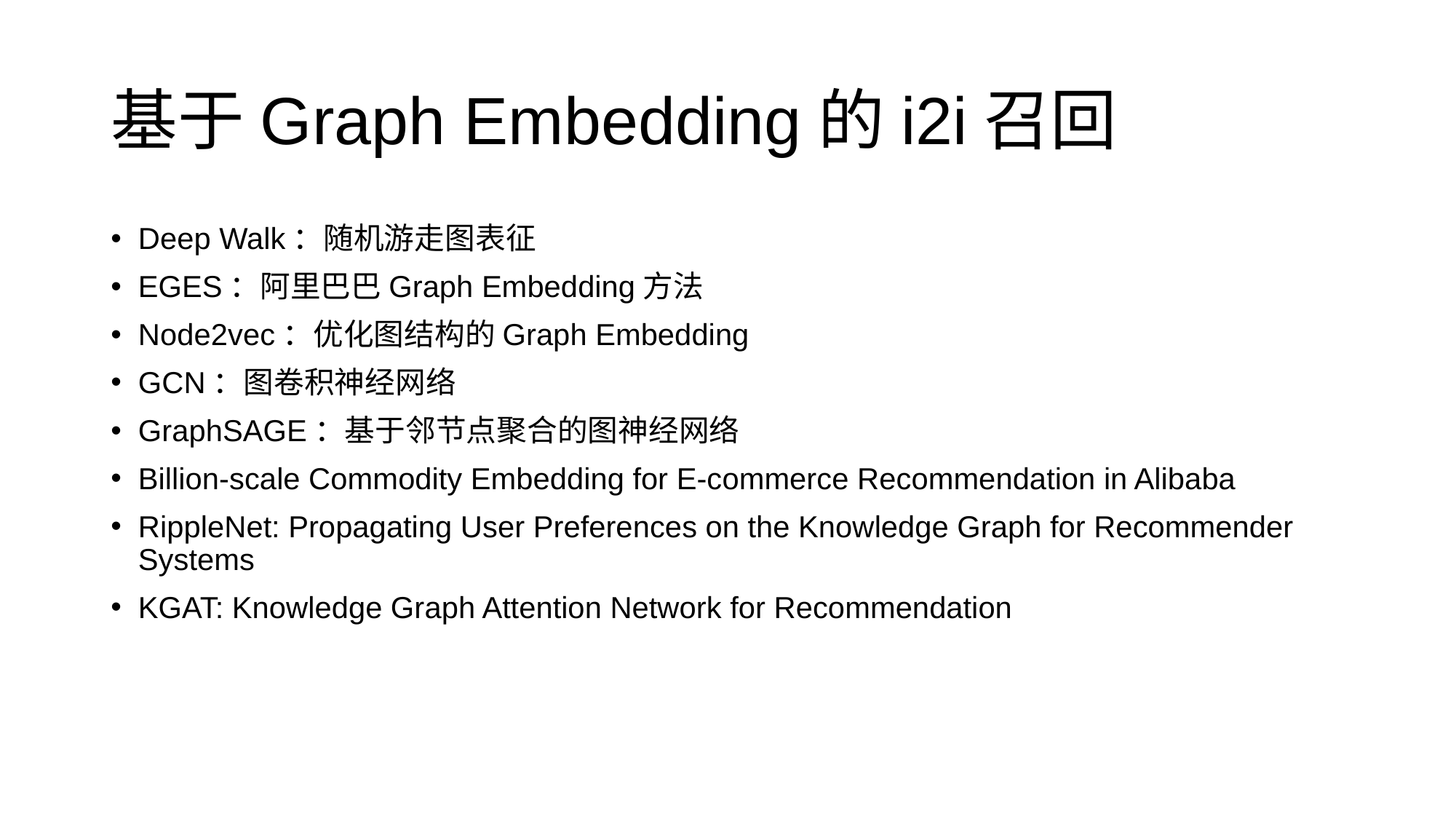

# 基于Graph Embedding的i2i召回
Deep Walk：随机游走图表征
EGES：阿里巴巴Graph Embedding方法
Node2vec：优化图结构的Graph Embedding
GCN：图卷积神经网络
GraphSAGE：基于邻节点聚合的图神经网络
Billion-scale Commodity Embedding for E-commerce Recommendation in Alibaba
RippleNet: Propagating User Preferences on the Knowledge Graph for Recommender Systems
KGAT: Knowledge Graph Attention Network for Recommendation